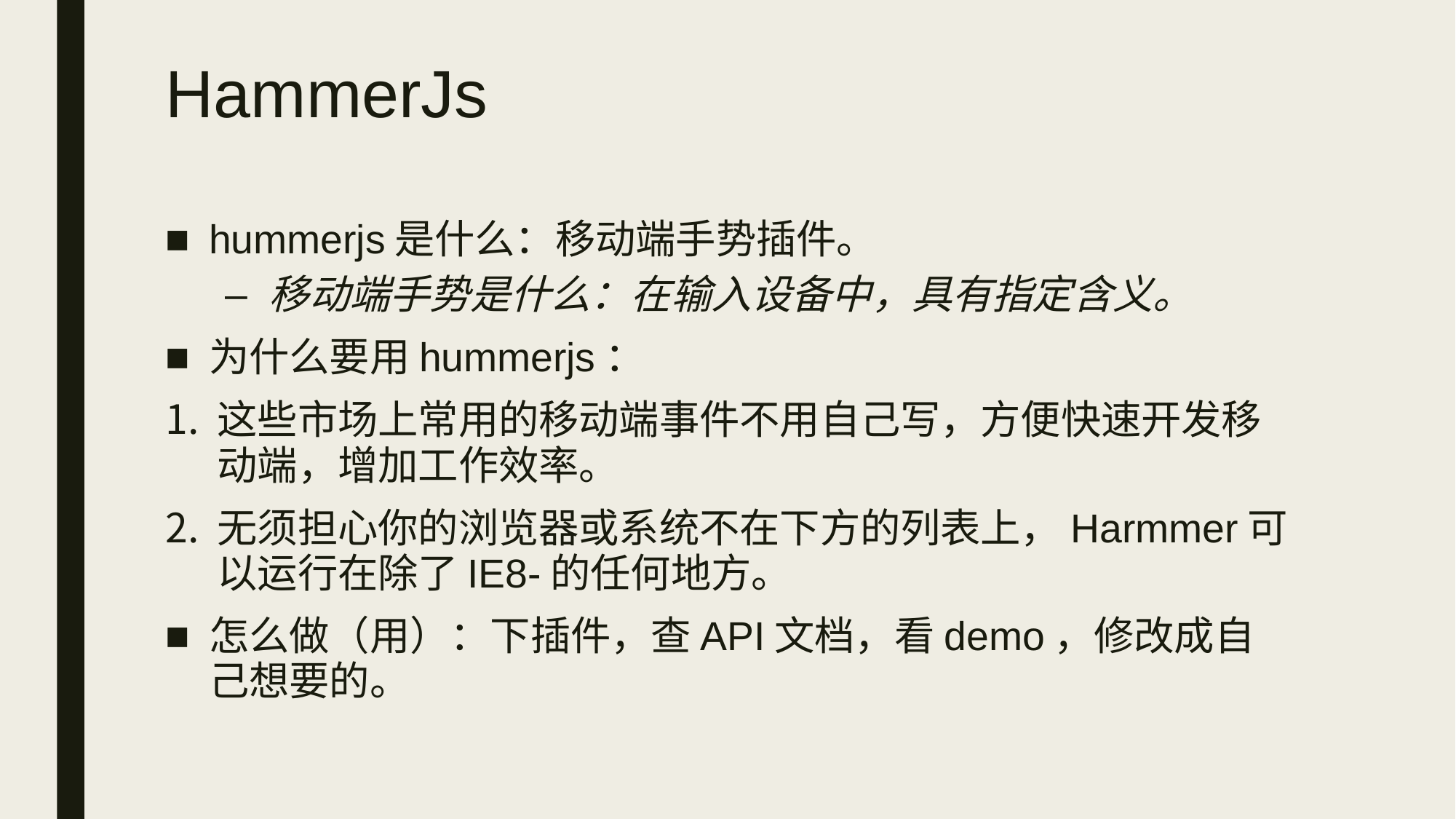

# HammerJs
hummerjs是什么：移动端手势插件。
移动端手势是什么：在输入设备中，具有指定含义。
为什么要用hummerjs：
这些市场上常用的移动端事件不用自己写，方便快速开发移动端，增加工作效率。
无须担心你的浏览器或系统不在下方的列表上，Harmmer可以运行在除了IE8-的任何地方。
怎么做（用）：下插件，查API文档，看demo，修改成自己想要的。